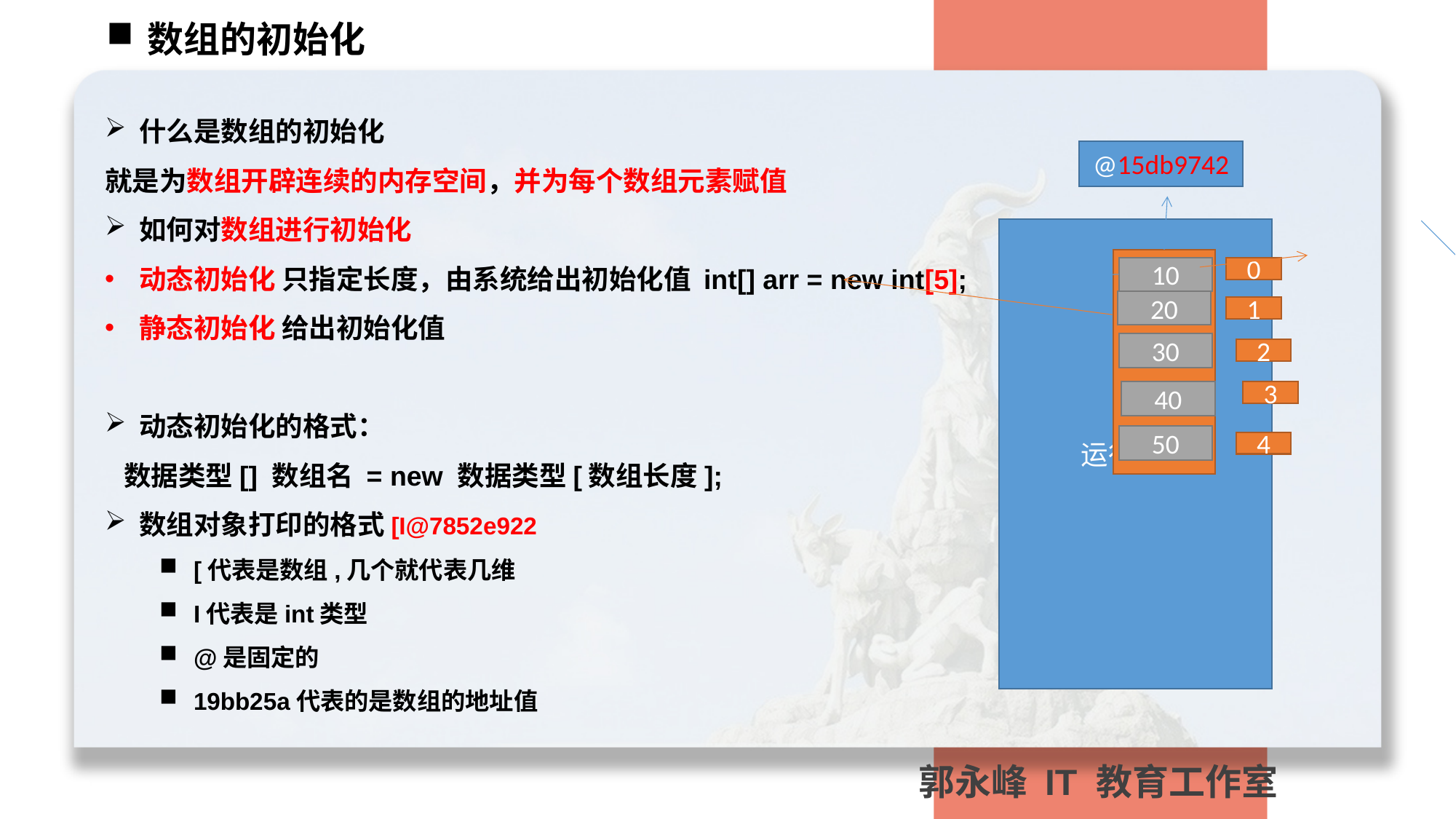

数组的初始化
什么是数组的初始化
就是为数组开辟连续的内存空间，并为每个数组元素赋值
如何对数组进行初始化
动态初始化 只指定长度，由系统给出初始化值 int[] arr = new int[5];
静态初始化 给出初始化值

动态初始化的格式：
  数据类型[] 数组名 = new 数据类型[数组长度];
数组对象打印的格式[I@7852e922
[代表是数组,几个就代表几维
I代表是int类型
@是固定的
19bb25a代表的是数组的地址值
@15db9742
运行内存

10
0
20
1
30
2
40
3
50
4